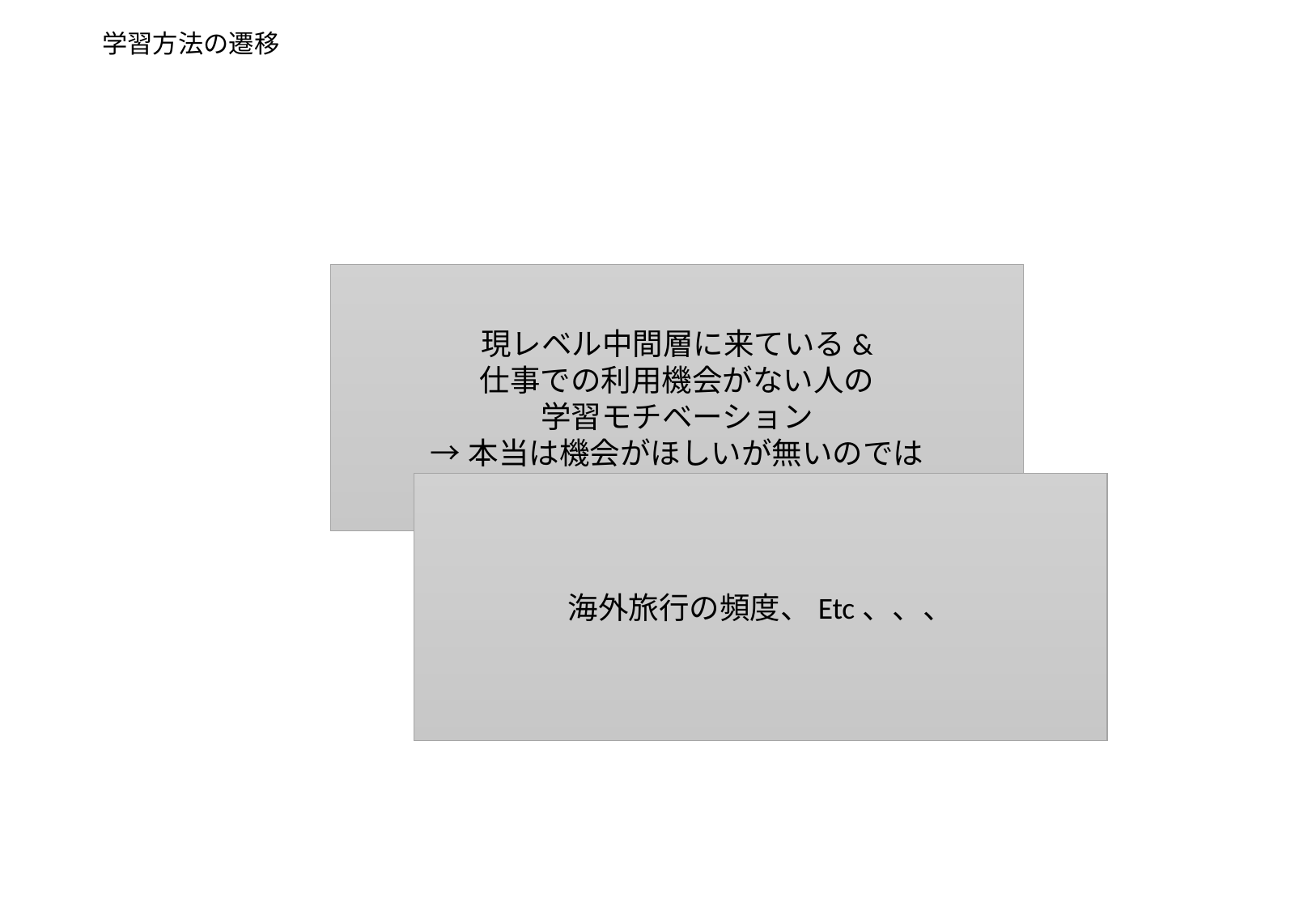

# 学習方法の遷移
現レベル中間層に来ている&
仕事での利用機会がない人の
学習モチベーション
→本当は機会がほしいが無いのでは
海外旅行の頻度、Etc、、、